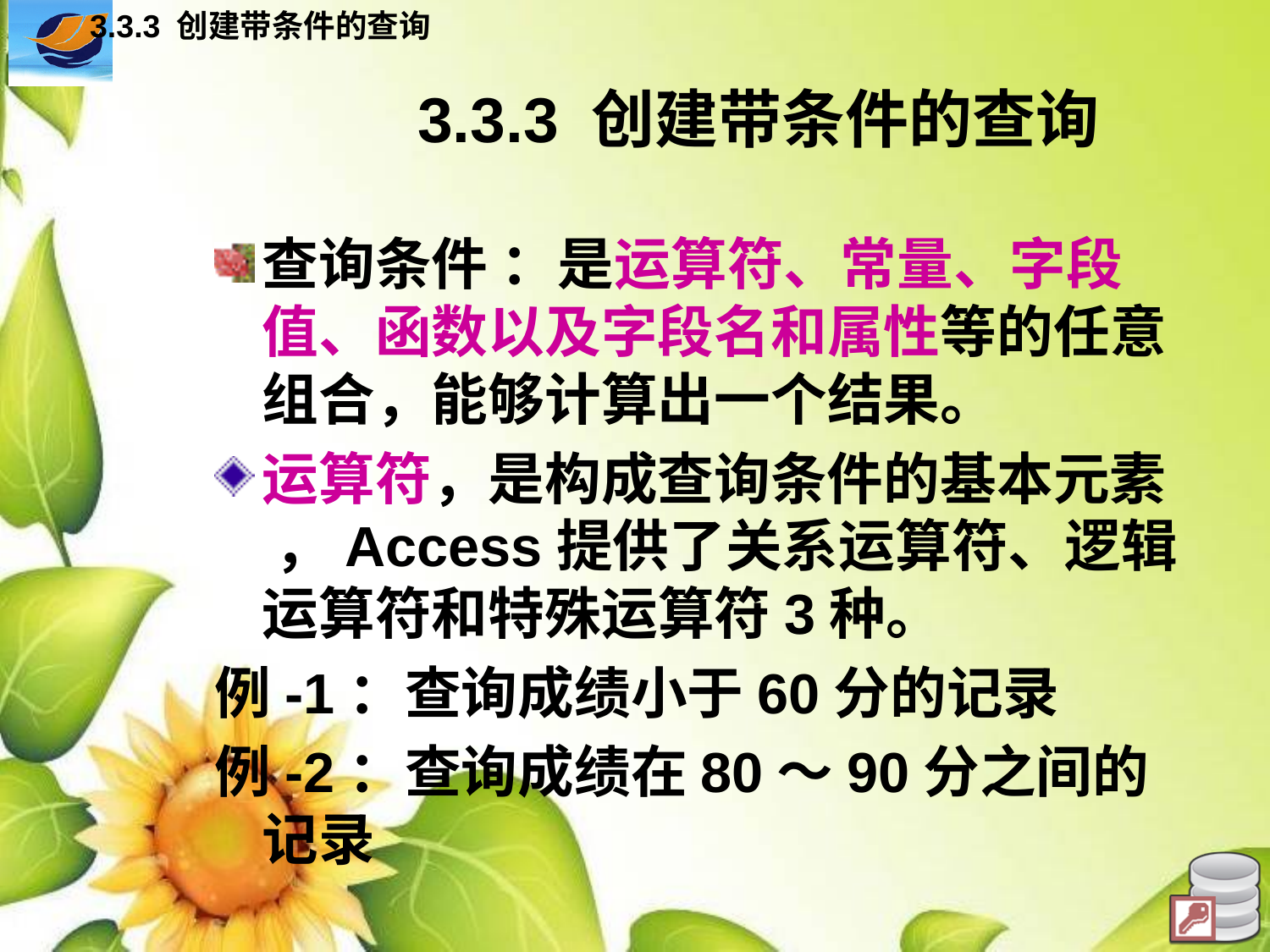

3.3.3 创建带条件的查询
# 3.3.3 创建带条件的查询
查询条件 ：是运算符、常量、字段值、函数以及字段名和属性等的任意组合，能够计算出一个结果。
运算符，是构成查询条件的基本元素 ，Access提供了关系运算符、逻辑运算符和特殊运算符3种。
例-1：查询成绩小于60分的记录
例-2：查询成绩在80～90分之间的记录